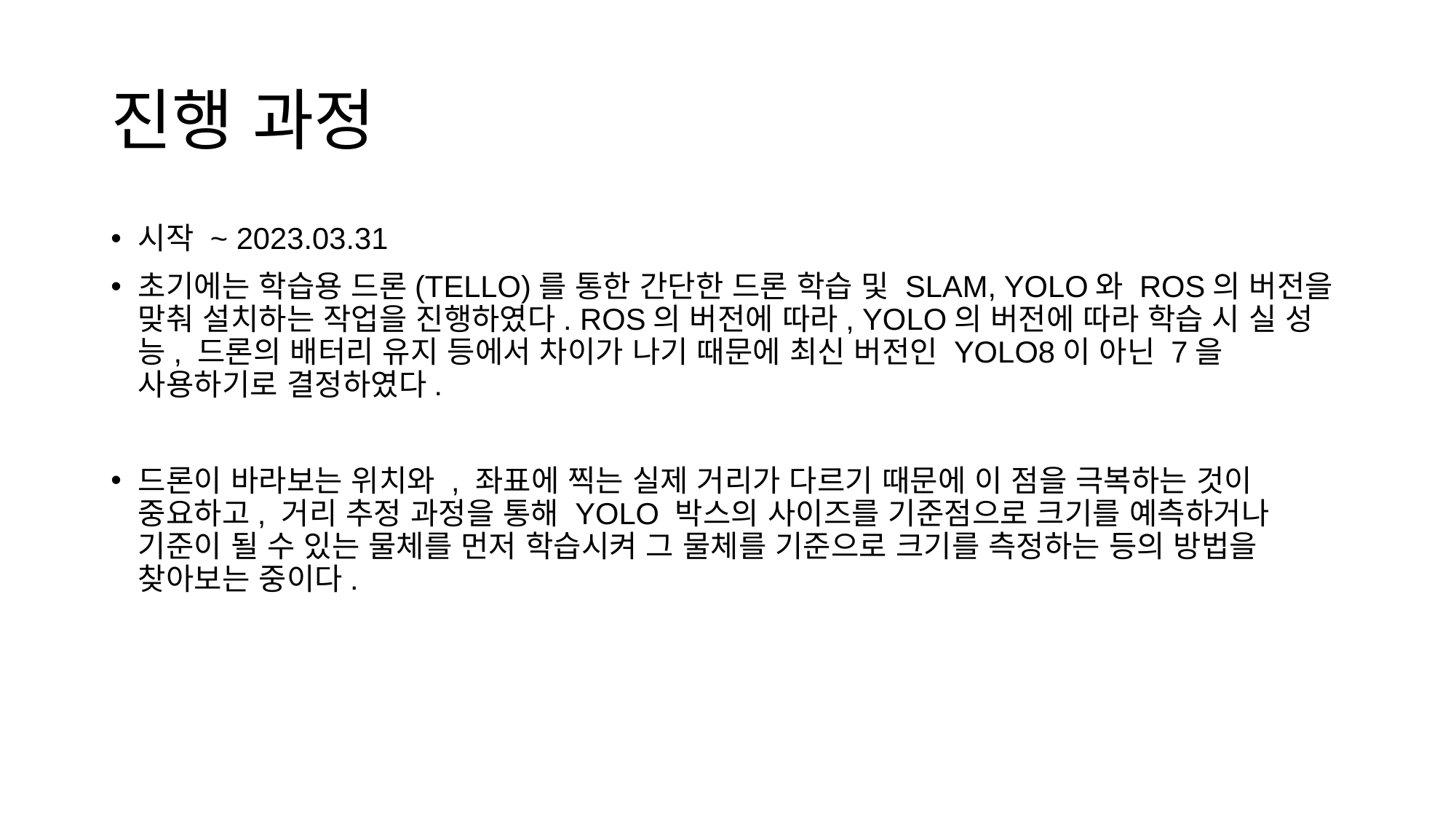

# 진행 과정
시작 ~ 2023.03.31
초기에는 학습용 드론(TELLO)를 통한 간단한 드론 학습 및 SLAM, YOLO와 ROS의 버전을 맞춰 설치하는 작업을 진행하였다. ROS의 버전에 따라, YOLO의 버전에 따라 학습 시 실 성능, 드론의 배터리 유지 등에서 차이가 나기 때문에 최신 버전인 YOLO8이 아닌 7을 사용하기로 결정하였다.

드론이 바라보는 위치와 , 좌표에 찍는 실제 거리가 다르기 때문에 이 점을 극복하는 것이 중요하고, 거리 추정 과정을 통해 YOLO 박스의 사이즈를 기준점으로 크기를 예측하거나 기준이 될 수 있는 물체를 먼저 학습시켜 그 물체를 기준으로 크기를 측정하는 등의 방법을 찾아보는 중이다.